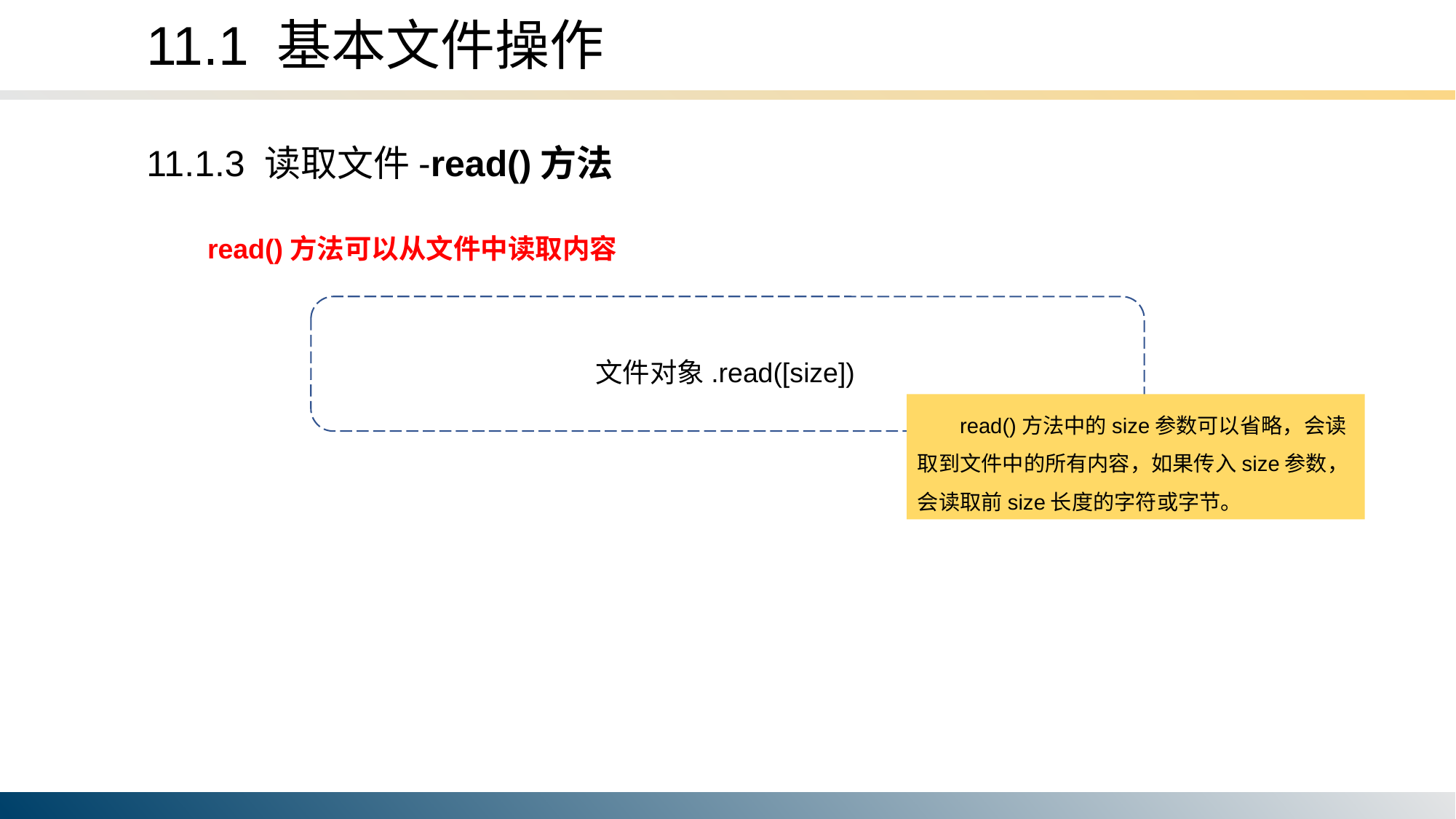

11.1 基本文件操作
11.1.3 读取文件-read()方法
read()方法可以从文件中读取内容

文件对象.read([size])
read()方法中的size参数可以省略，会读取到文件中的所有内容，如果传入size参数，会读取前size长度的字符或字节。